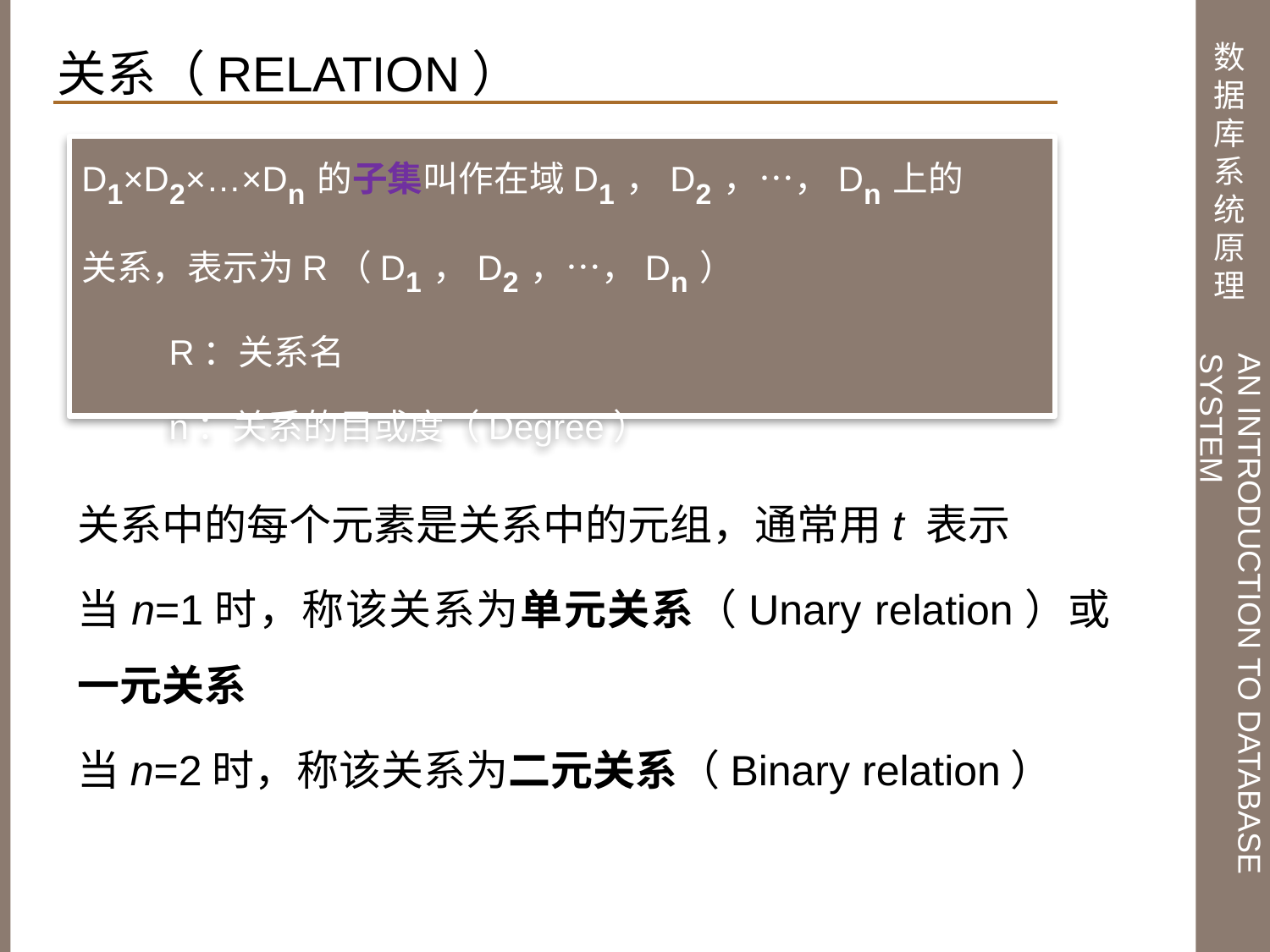

关系（relation）
D1×D2×…×Dn的子集叫作在域D1，D2，…，Dn上的
关系，表示为R（D1，D2，…，Dn）
R：关系名
n：关系的目或度（Degree）
关系中的每个元素是关系中的元组，通常用t 表示
当n=1时，称该关系为单元关系（Unary relation）或一元关系
当n=2时，称该关系为二元关系（Binary relation）